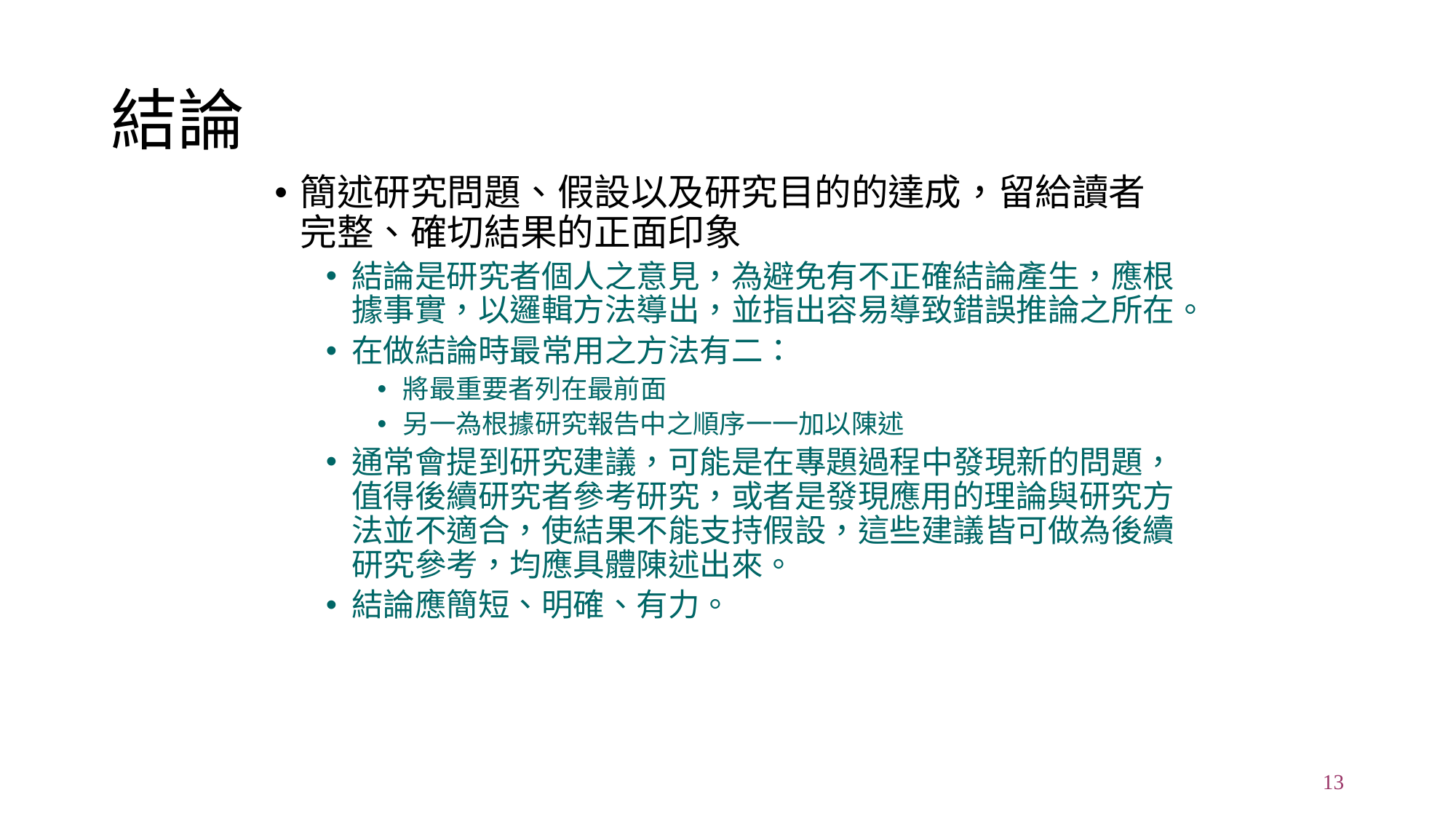

# 結論
簡述研究問題、假設以及研究目的的達成，留給讀者完整、確切結果的正面印象
結論是研究者個人之意見，為避免有不正確結論產生，應根據事實，以邏輯方法導出，並指出容易導致錯誤推論之所在。
在做結論時最常用之方法有二：
將最重要者列在最前面
另一為根據研究報告中之順序一一加以陳述
通常會提到研究建議，可能是在專題過程中發現新的問題，值得後續研究者參考研究，或者是發現應用的理論與研究方法並不適合，使結果不能支持假設，這些建議皆可做為後續研究參考，均應具體陳述出來。
結論應簡短、明確、有力。
13